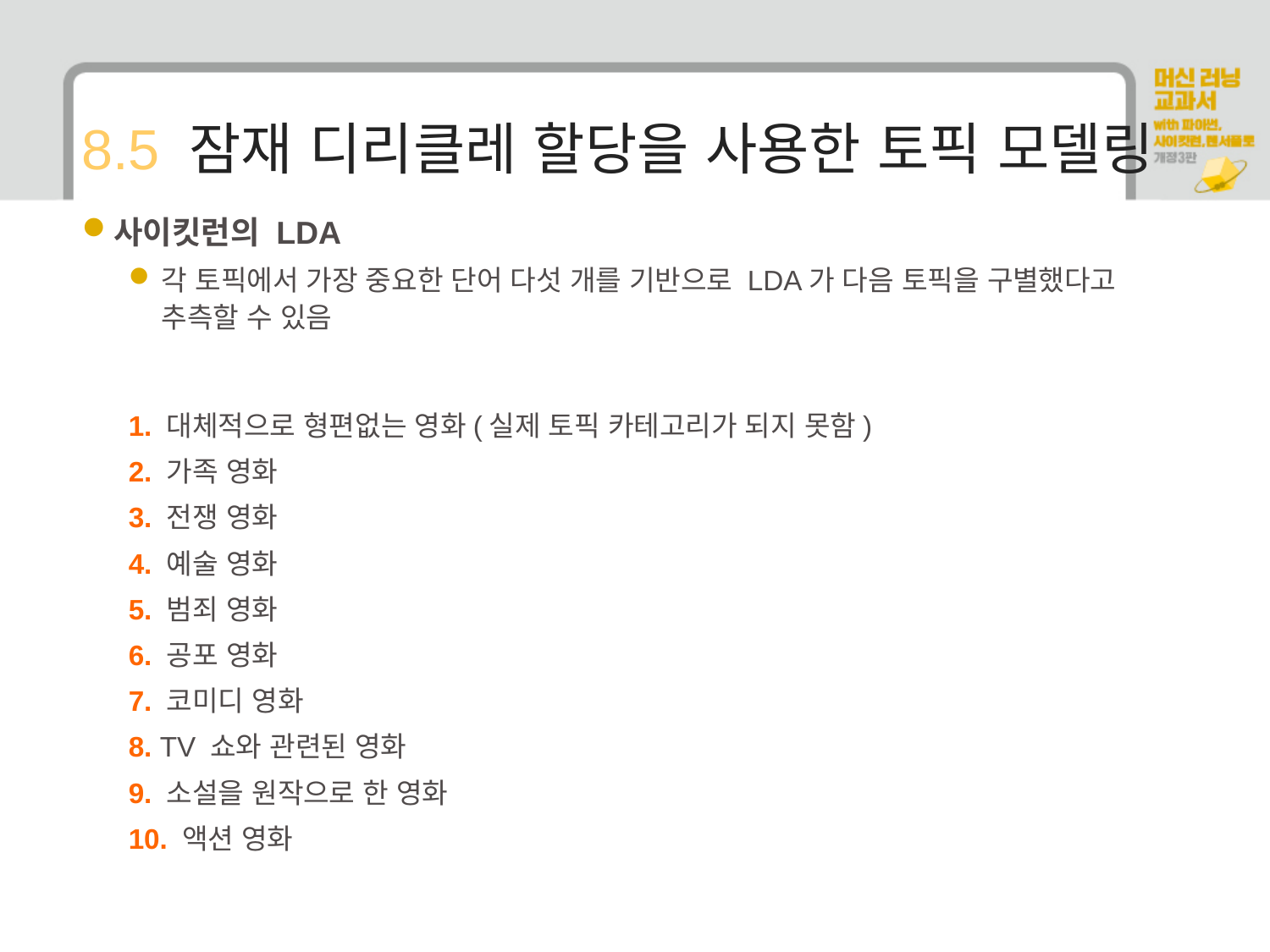

# 8.5 잠재 디리클레 할당을 사용한 토픽 모델링
사이킷런의 LDA
각 토픽에서 가장 중요한 단어 다섯 개를 기반으로 LDA가 다음 토픽을 구별했다고 추측할 수 있음

1. 대체적으로 형편없는 영화(실제 토픽 카테고리가 되지 못함)
2. 가족 영화
3. 전쟁 영화
4. 예술 영화
5. 범죄 영화
6. 공포 영화
7. 코미디 영화
8. TV 쇼와 관련된 영화
9. 소설을 원작으로 한 영화
10. 액션 영화